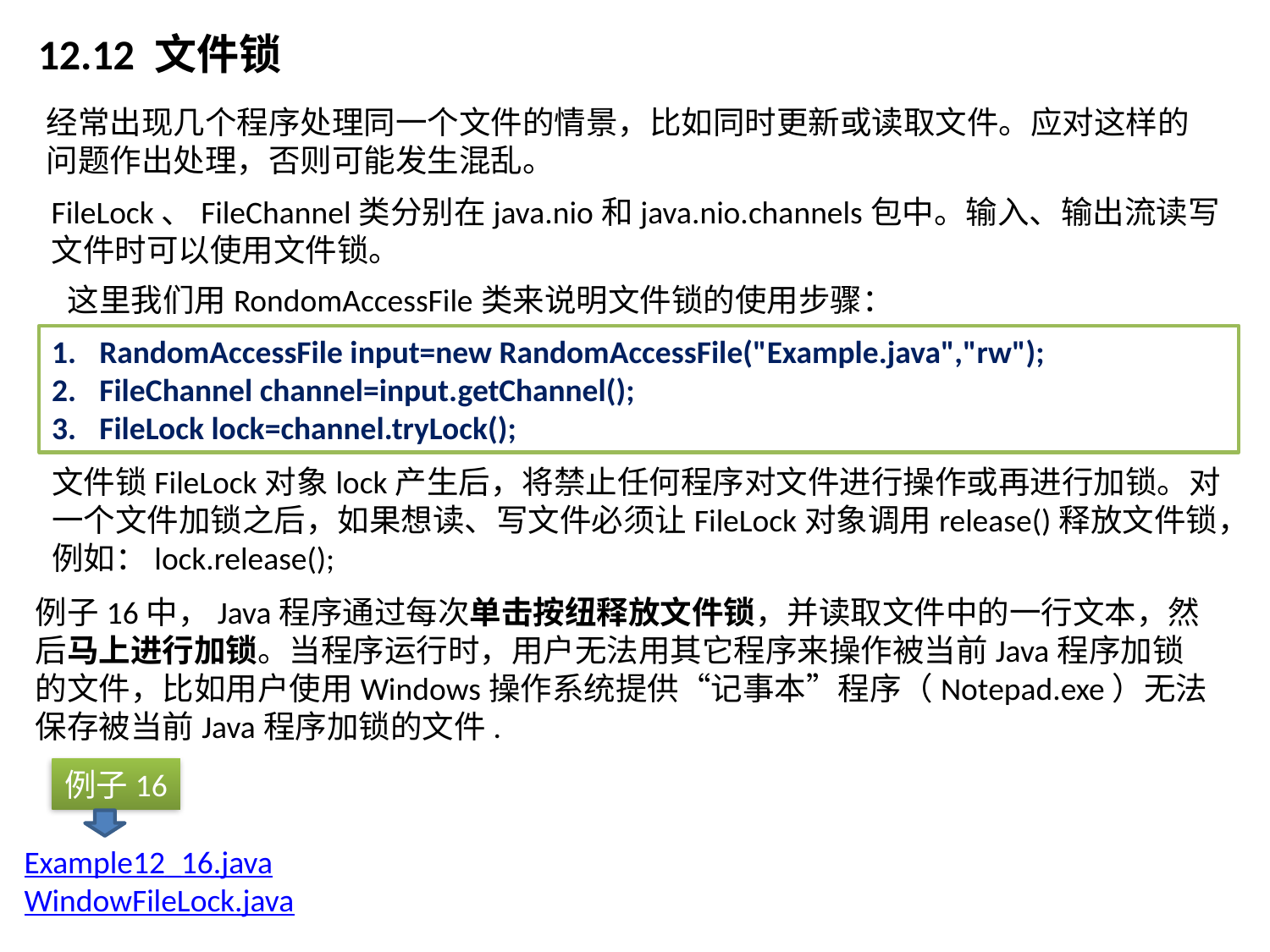

# 12.12 文件锁
经常出现几个程序处理同一个文件的情景，比如同时更新或读取文件。应对这样的问题作出处理，否则可能发生混乱。
FileLock、FileChannel类分别在java.nio和java.nio.channels包中。输入、输出流读写文件时可以使用文件锁。
这里我们用RondomAccessFile类来说明文件锁的使用步骤：
RandomAccessFile input=new RandomAccessFile("Example.java","rw");
FileChannel channel=input.getChannel();
FileLock lock=channel.tryLock();
文件锁FileLock对象lock产生后，将禁止任何程序对文件进行操作或再进行加锁。对一个文件加锁之后，如果想读、写文件必须让FileLock对象调用release()释放文件锁，例如：lock.release();
例子16中，Java程序通过每次单击按纽释放文件锁，并读取文件中的一行文本，然后马上进行加锁。当程序运行时，用户无法用其它程序来操作被当前Java程序加锁的文件，比如用户使用Windows操作系统提供“记事本”程序（Notepad.exe）无法保存被当前Java程序加锁的文件.
例子16

Example12_16.java
WindowFileLock.java